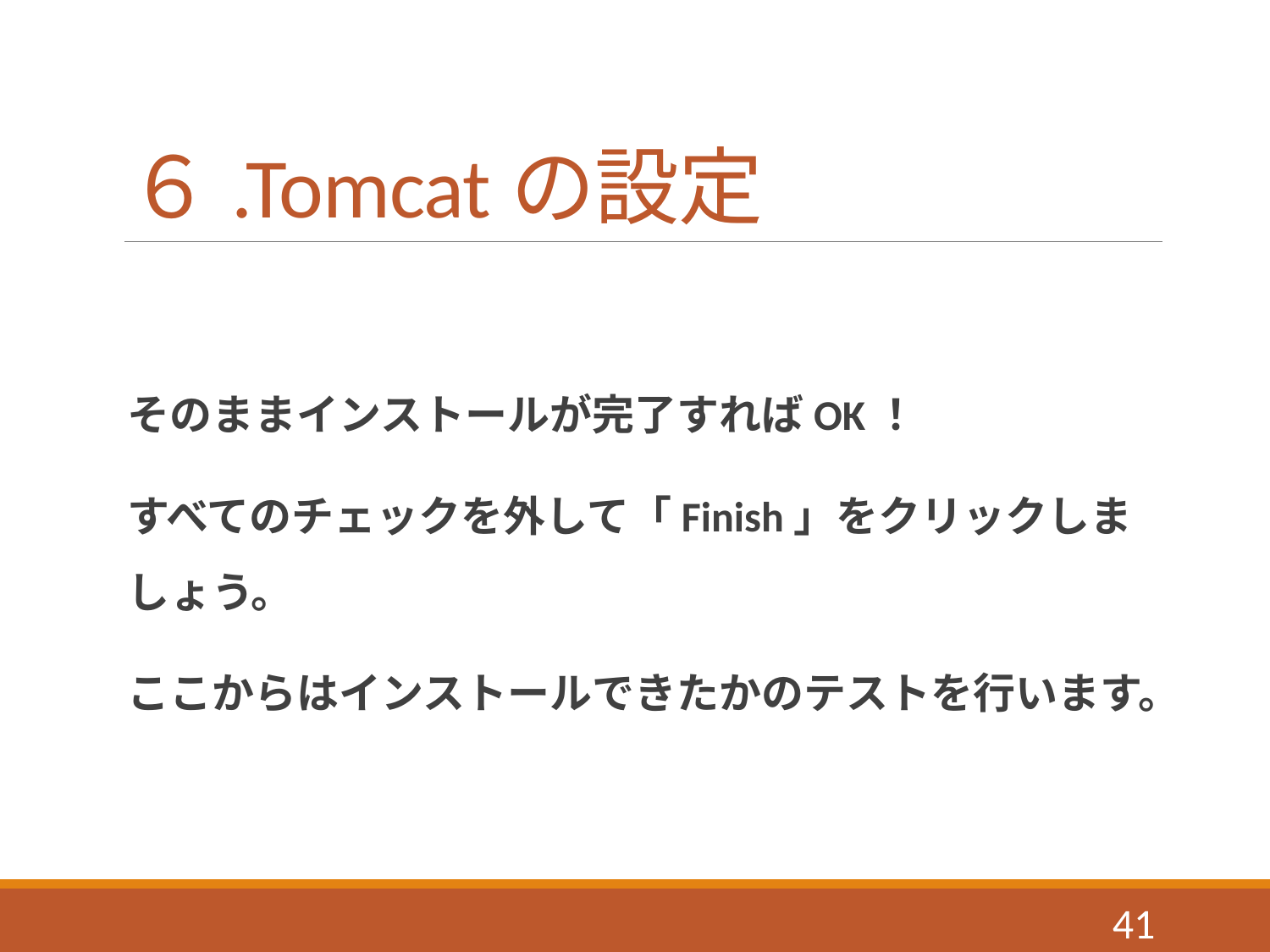

# ６.Tomcatの設定

そのままインストールが完了すればOK！
すべてのチェックを外して「Finish」をクリックしましょう。
ここからはインストールできたかのテストを行います。
41